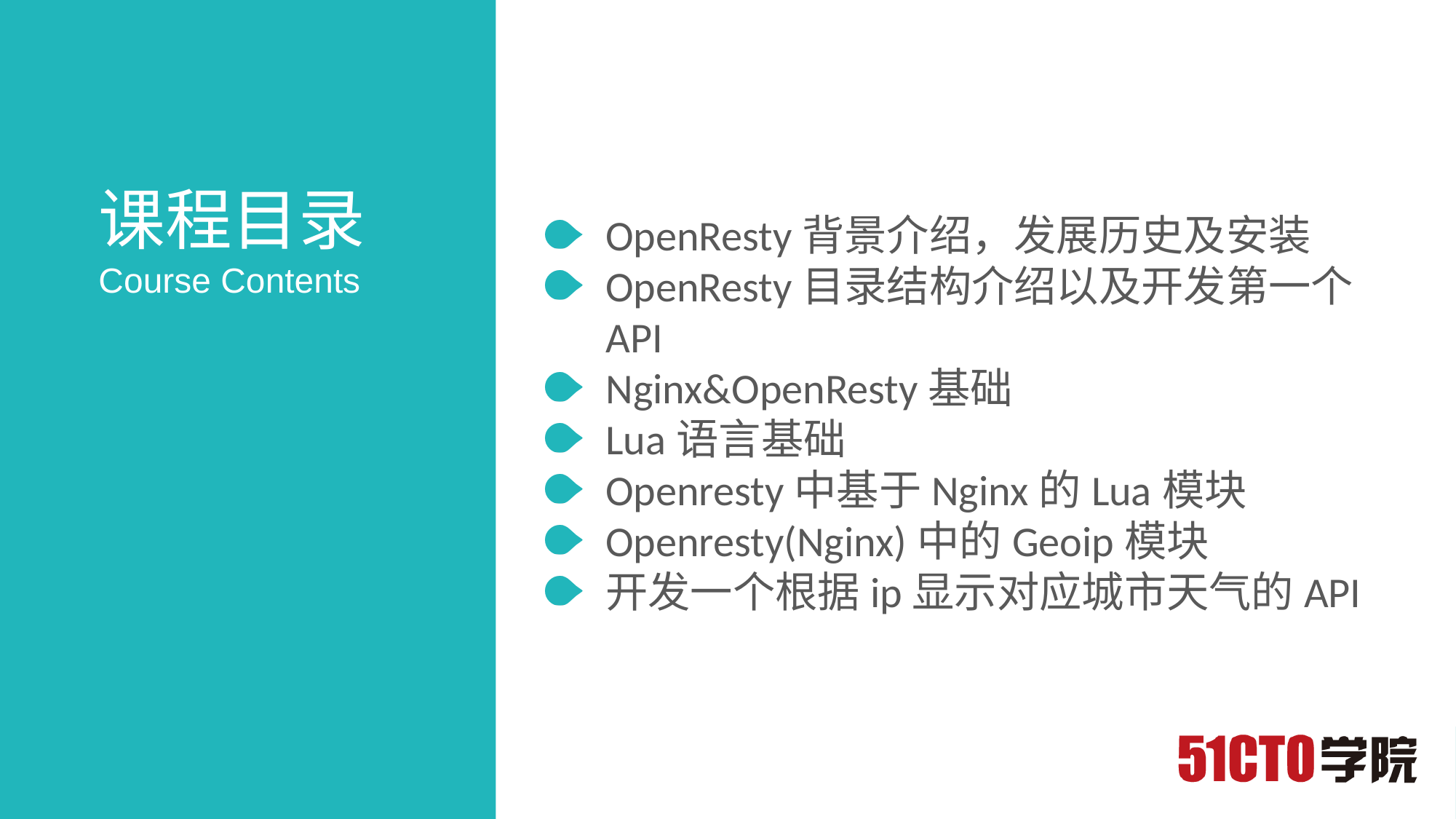

OpenResty背景介绍，发展历史及安装
OpenResty目录结构介绍以及开发第一个API
Nginx&OpenResty基础
Lua语言基础
Openresty中基于Nginx的Lua模块
Openresty(Nginx)中的Geoip模块
开发一个根据ip显示对应城市天气的API